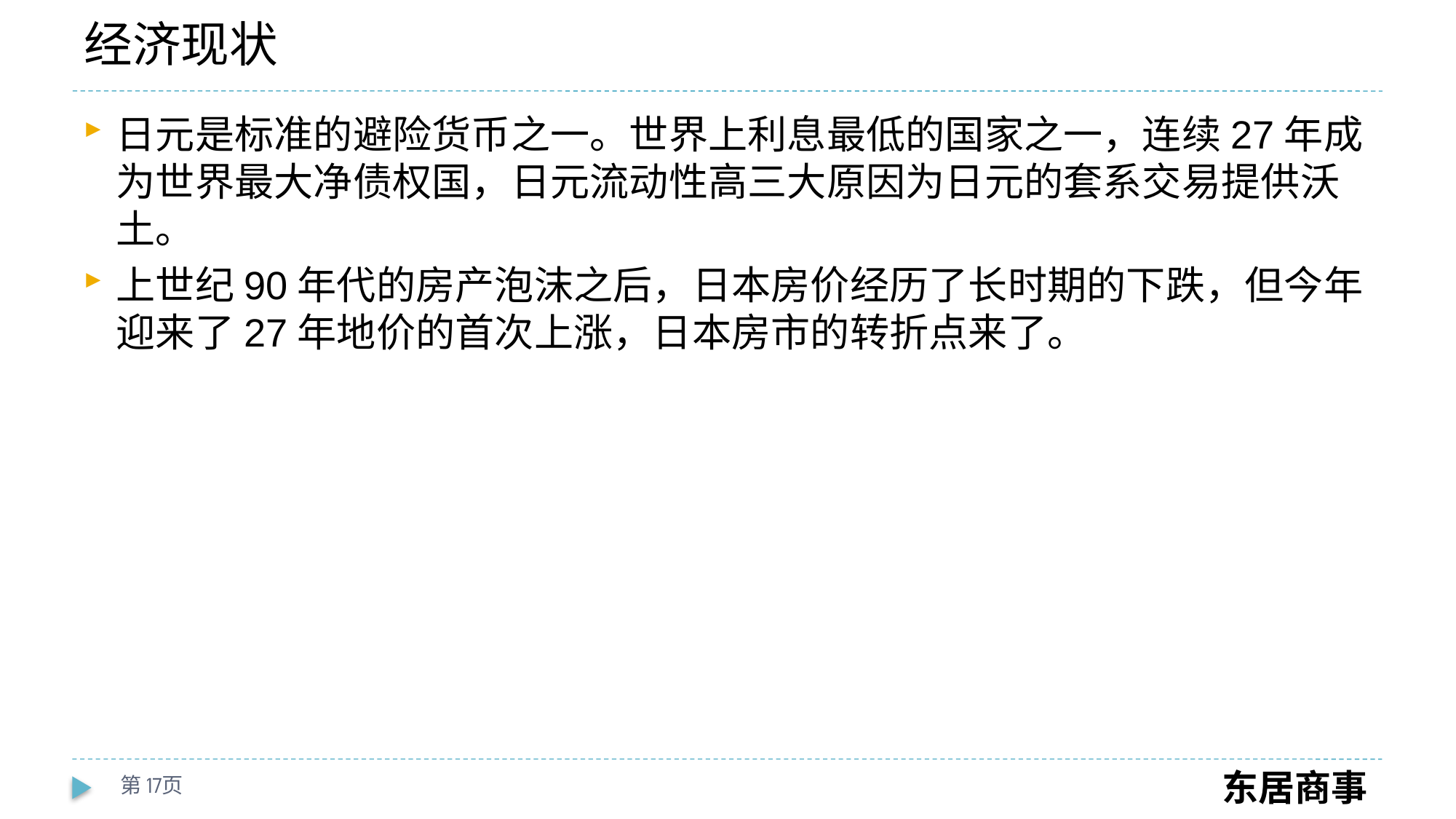

# 经济现状
日元是标准的避险货币之一。世界上利息最低的国家之一，连续27年成为世界最大净债权国，日元流动性高三大原因为日元的套系交易提供沃土。
上世纪90年代的房产泡沫之后，日本房价经历了长时期的下跌，但今年迎来了27年地价的首次上涨，日本房市的转折点来了。
第17页